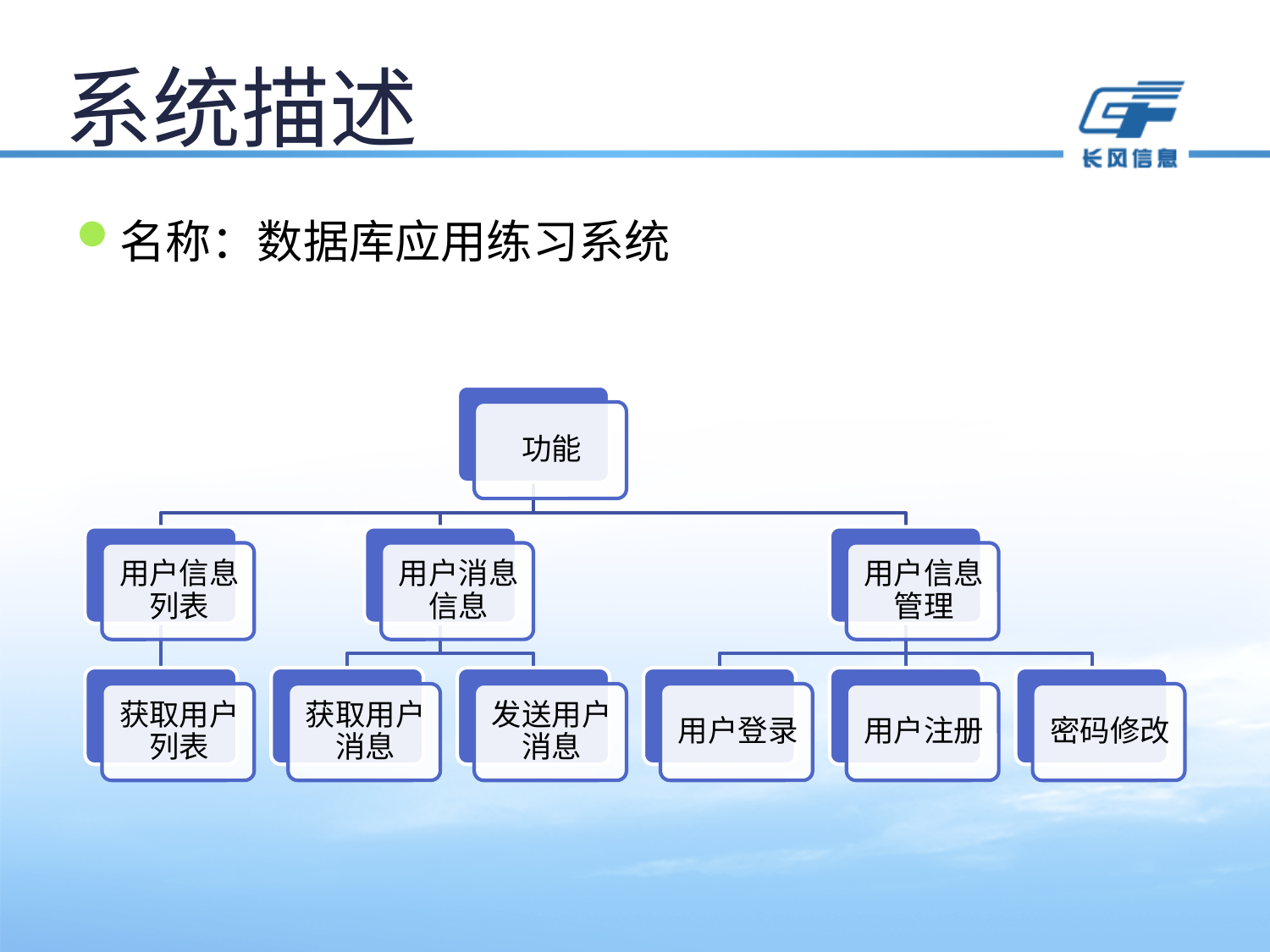

# 系统描述
名称：数据库应用练习系统

功能
用户信息列表
获取用户列表
用户消息信息
获取用户消息
发送用户消息
用户信息管理
用户登录
用户注册
密码修改